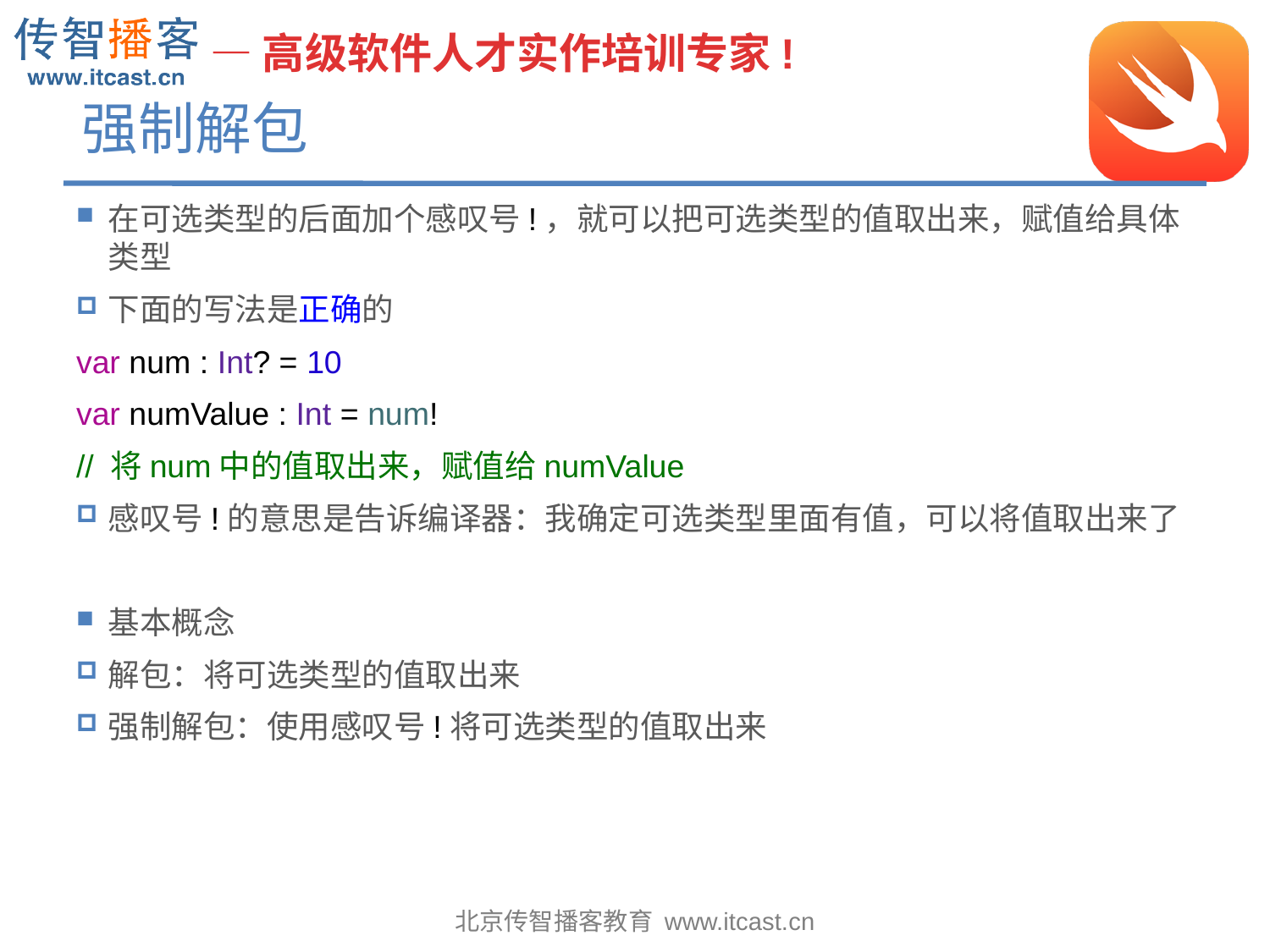

# 强制解包
在可选类型的后面加个感叹号!，就可以把可选类型的值取出来，赋值给具体类型
下面的写法是正确的
var num : Int? = 10
var numValue : Int = num!
// 将num中的值取出来，赋值给numValue
感叹号!的意思是告诉编译器：我确定可选类型里面有值，可以将值取出来了

基本概念
解包：将可选类型的值取出来
强制解包：使用感叹号!将可选类型的值取出来